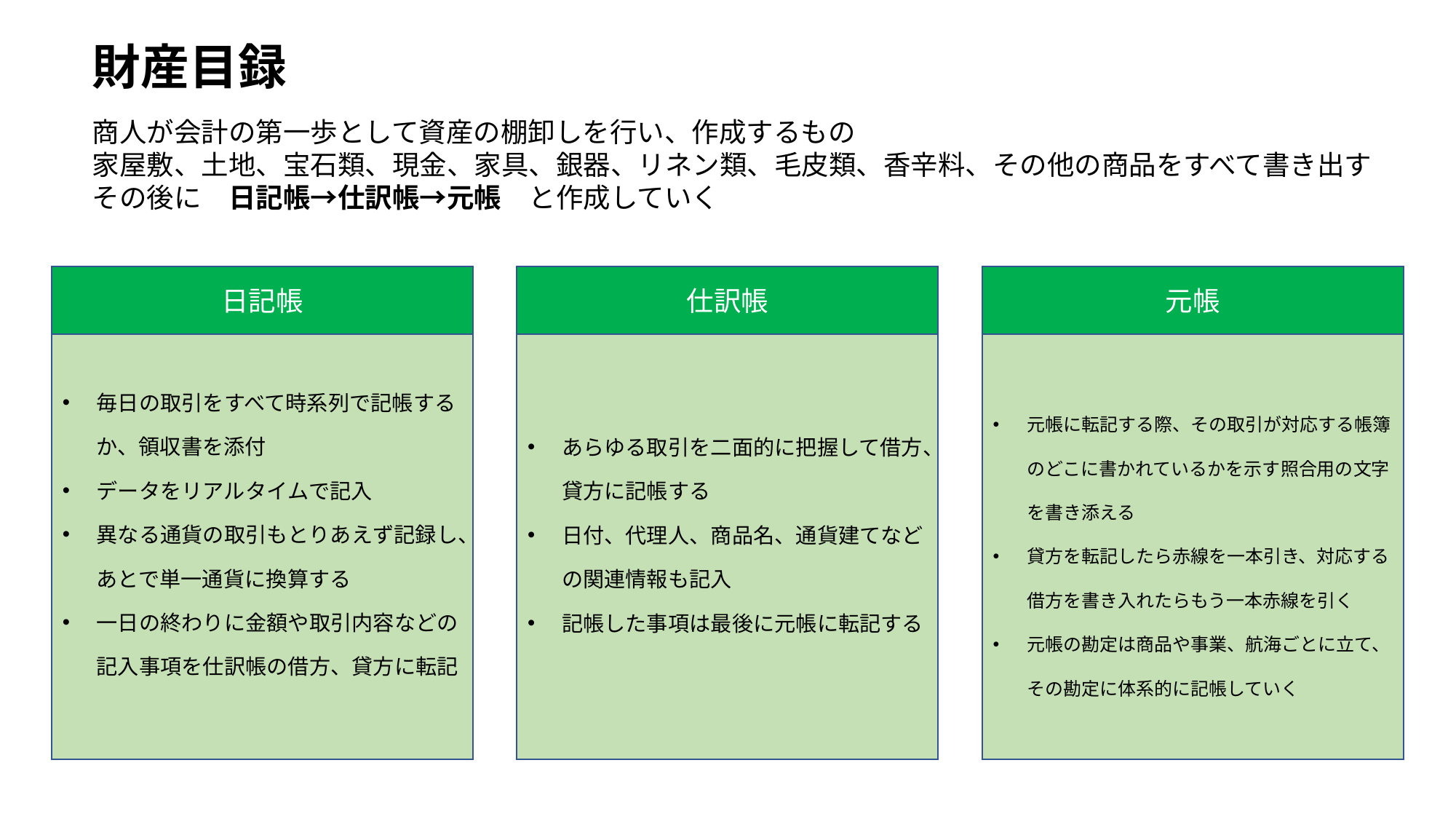

財産目録
商人が会計の第一歩として資産の棚卸しを行い、作成するもの
家屋敷、土地、宝石類、現金、家具、銀器、リネン類、毛皮類、香辛料、その他の商品をすべて書き出す
その後に　日記帳→仕訳帳→元帳　と作成していく

日記帳
仕訳帳
元帳

毎日の取引をすべて時系列で記帳するか、領収書を添付
データをリアルタイムで記入
異なる通貨の取引もとりあえず記録し、あとで単一通貨に換算する
一日の終わりに金額や取引内容などの記入事項を仕訳帳の借方、貸方に転記
元帳に転記する際、その取引が対応する帳簿のどこに書かれているかを示す照合用の文字を書き添える
貸方を転記したら赤線を一本引き、対応する借方を書き入れたらもう一本赤線を引く
元帳の勘定は商品や事業、航海ごとに立て、その勘定に体系的に記帳していく
あらゆる取引を二面的に把握して借方、貸方に記帳する
日付、代理人、商品名、通貨建てなどの関連情報も記入
記帳した事項は最後に元帳に転記する